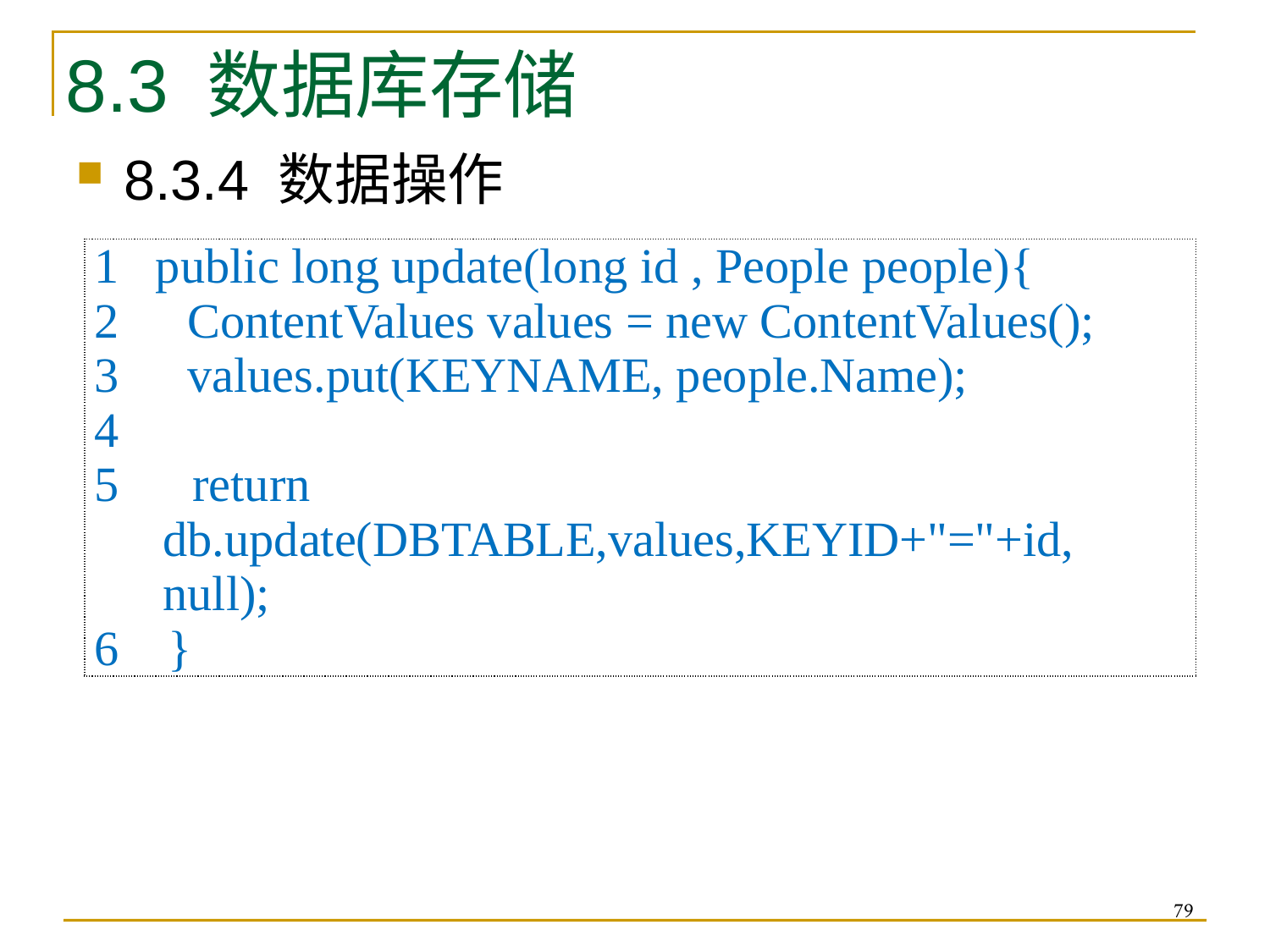

# 8.3 数据库存储
8.3.4 数据操作
| 1 public long update(long id , People people){ 2 ContentValues values = new ContentValues(); 3 values.put(KEYNAME, people.Name); 4 5 return db.update(DBTABLE,values,KEYID+"="+id, null); 6 } |
| --- |
79